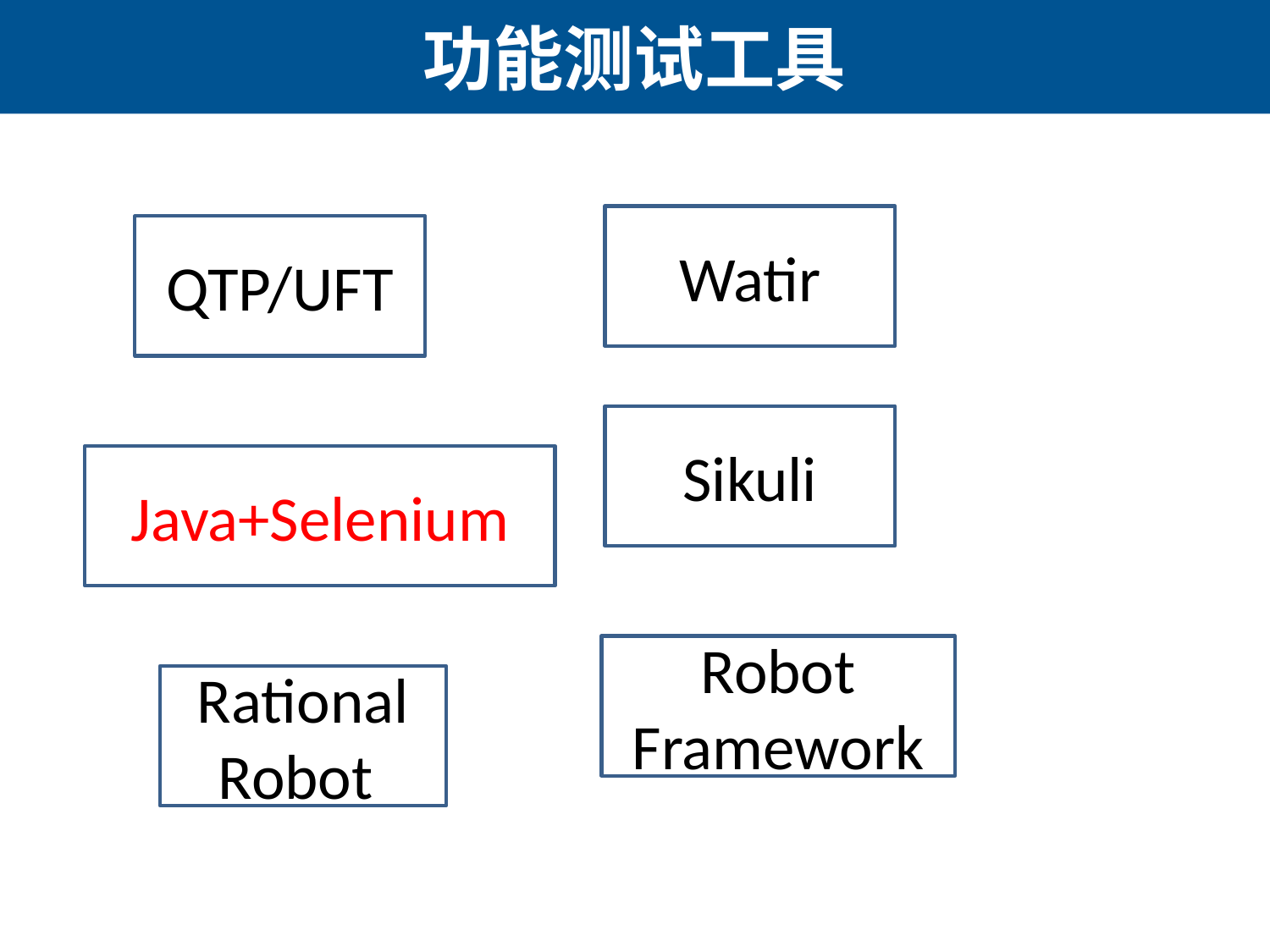

# 功能测试工具
Watir
QTP/UFT
Sikuli
Java+Selenium
Robot Framework
 Rational
Robot